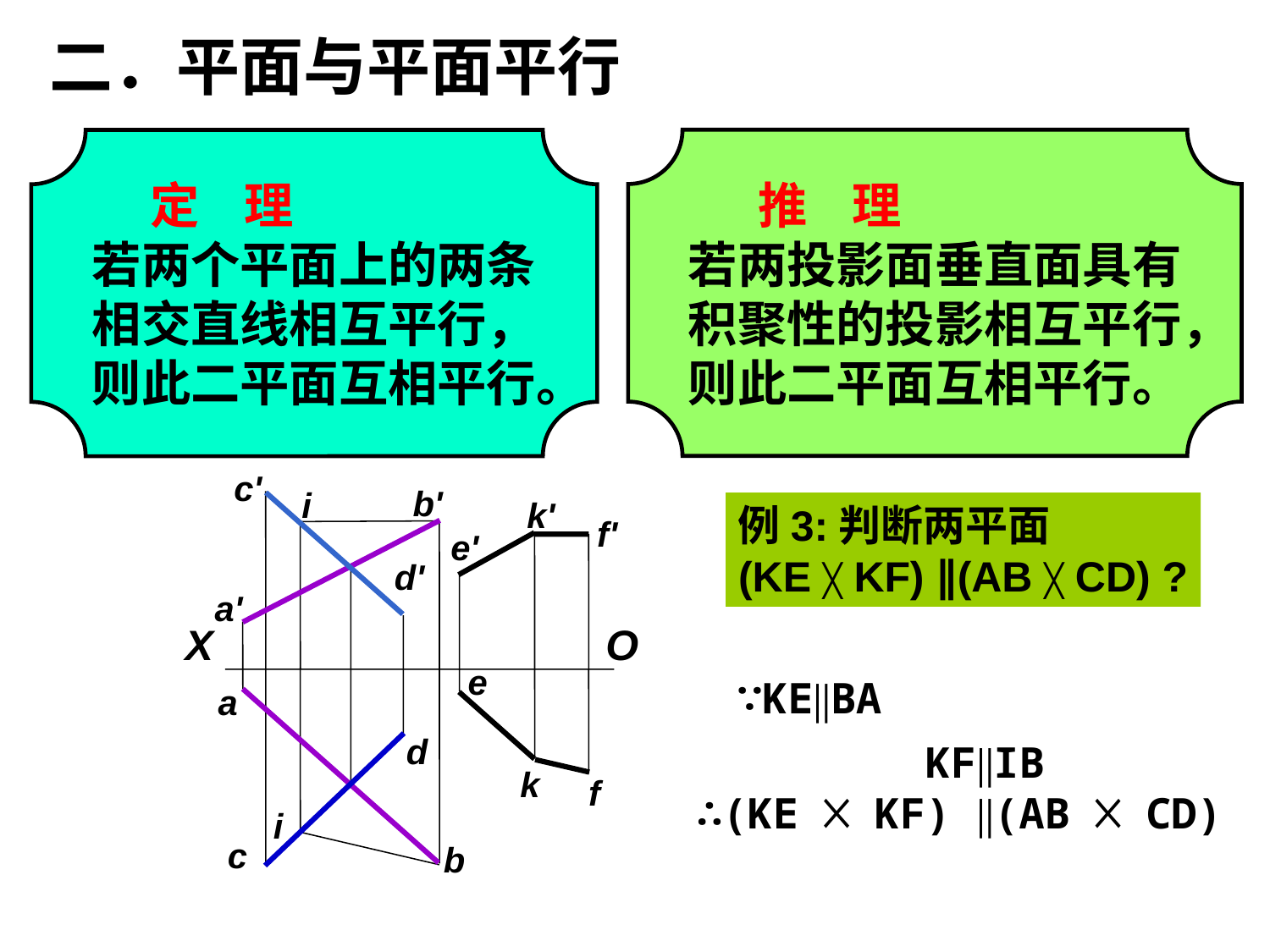

二．平面与平面平行
      推    理
若两投影面垂直面具有积聚性的投影相互平行，则此二平面互相平行。
     定    理
若两个平面上的两条相交直线相互平行，则此二平面互相平行。
c'
b'
k'

f'
e'

d'

a'
O
X

e

a

   d

k

f
c
b
i
例3:判断两平面
(KE ╳ KF) ∥(AB ╳ CD) ?

∵KE∥BA

  KF∥IB
∴(KE ╳ KF) ∥(AB ╳ CD)
i